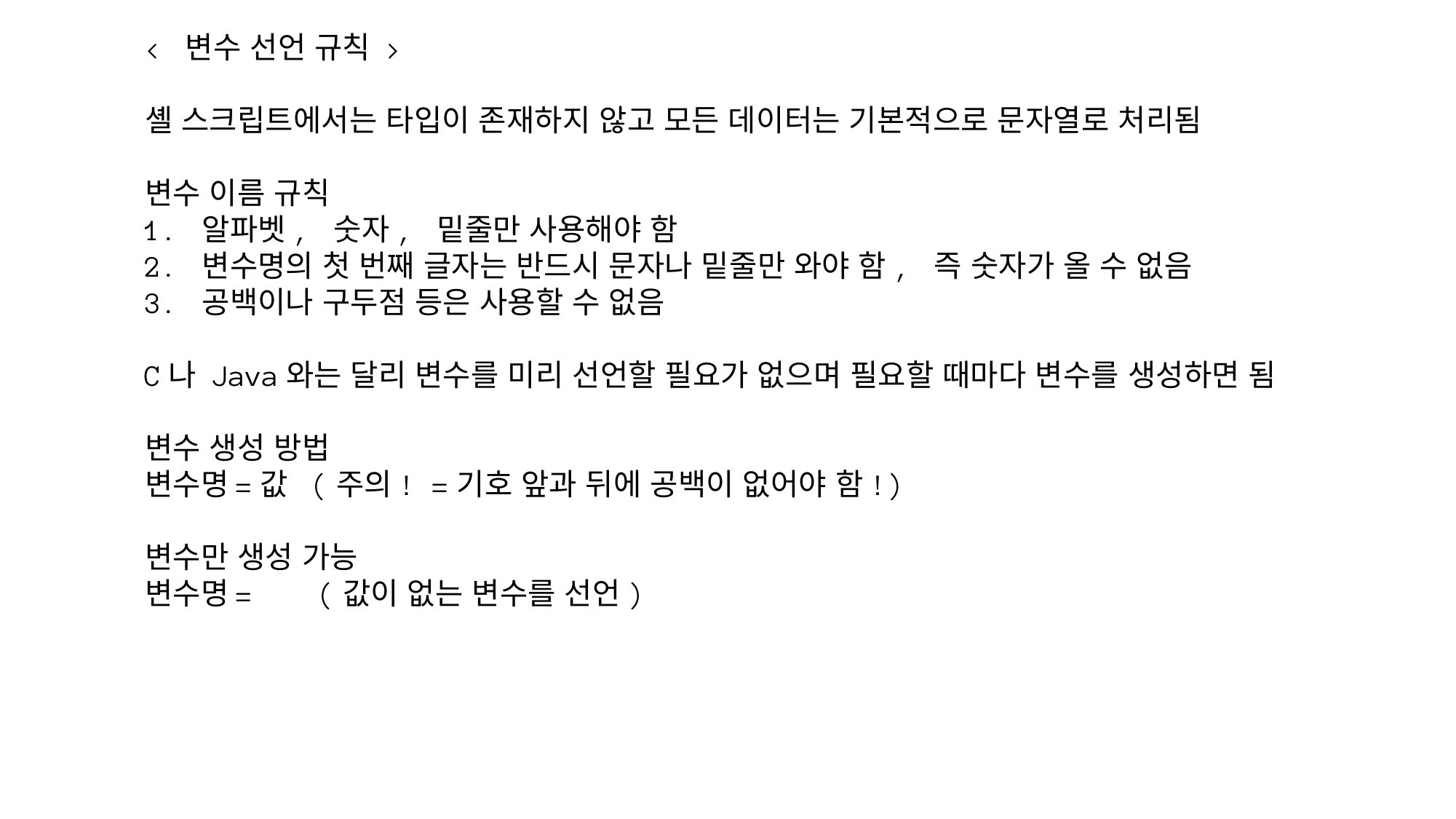

< 변수 선언 규칙 >

셸 스크립트에서는 타입이 존재하지 않고 모든 데이터는 기본적으로 문자열로 처리됨

변수 이름 규칙
1. 알파벳, 숫자, 밑줄만 사용해야 함
2. 변수명의 첫 번째 글자는 반드시 문자나 밑줄만 와야 함, 즉 숫자가 올 수 없음
3. 공백이나 구두점 등은 사용할 수 없음

C나 Java와는 달리 변수를 미리 선언할 필요가 없으며 필요할 때마다 변수를 생성하면 됨

변수 생성 방법
변수명=값  (주의! =기호 앞과 뒤에 공백이 없어야 함!)

변수만 생성 가능
변수명=    (값이 없는 변수를 선언)